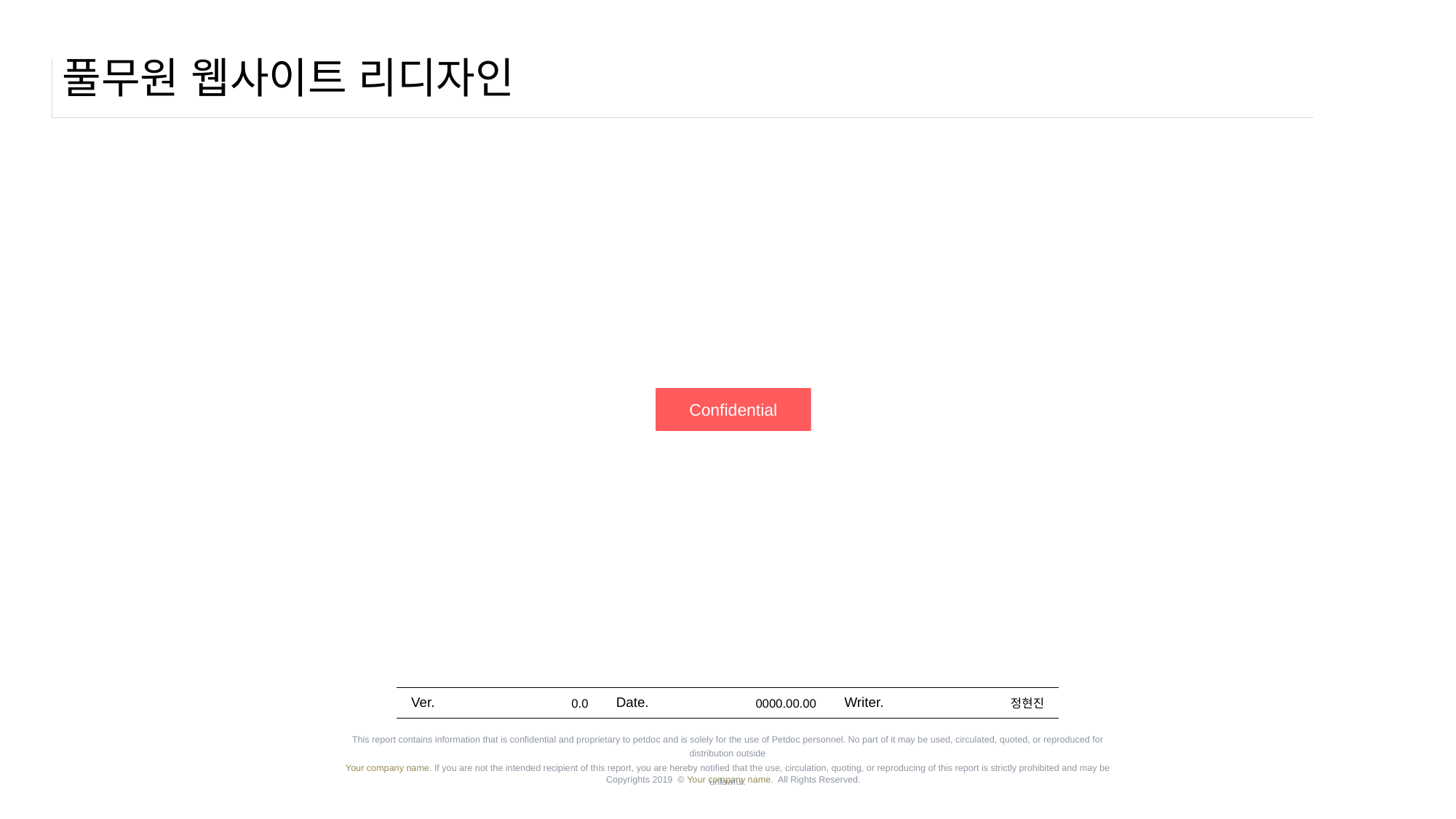

# 풀무원 웹사이트 리디자인
0000.00.00
정현진
0.0